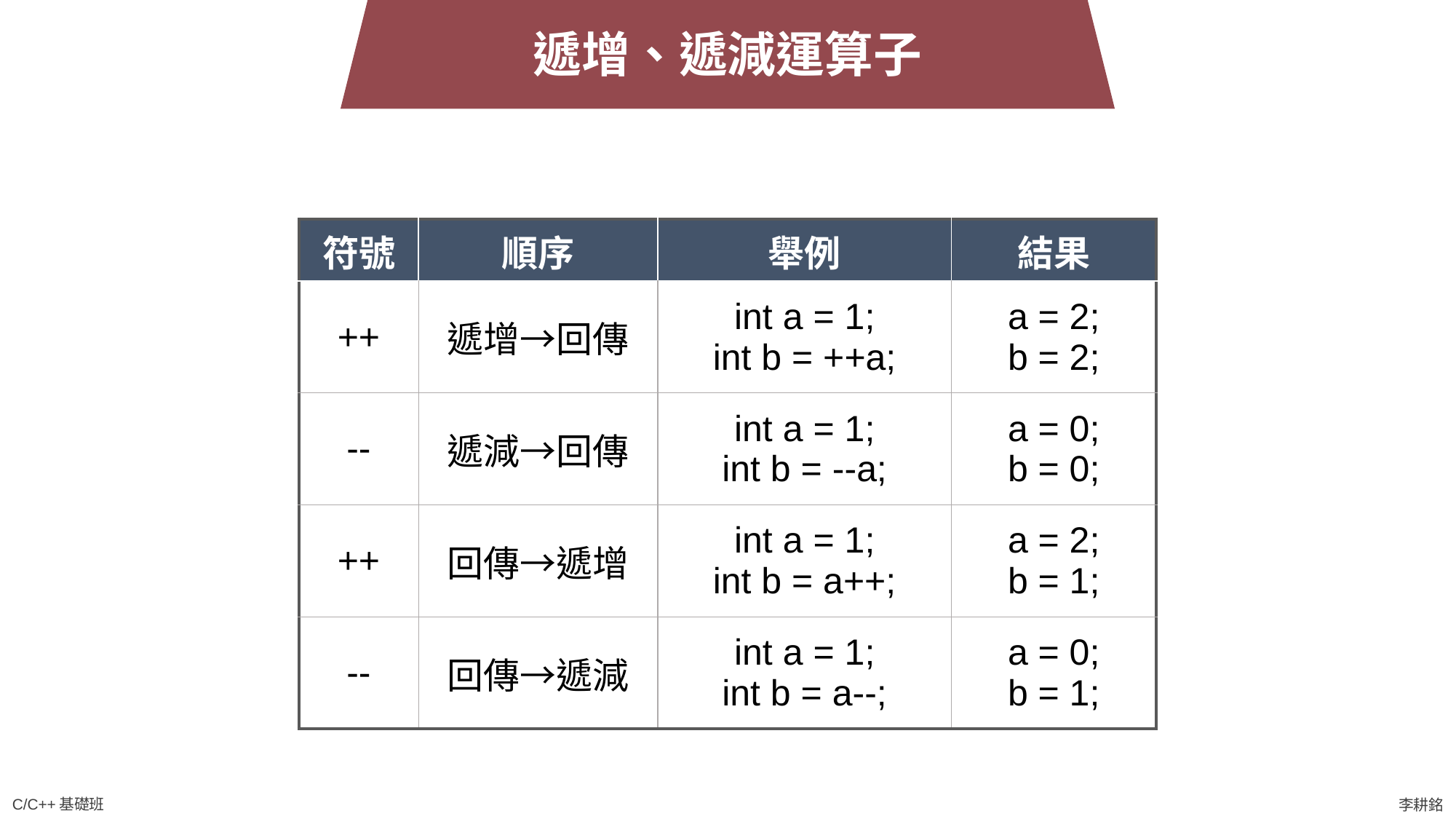

遞增、遞減運算子
| 符號 | 順序 | 舉例 | 結果 |
| --- | --- | --- | --- |
| ++ | 遞增→回傳 | int a = 1; int b = ++a; | a = 2; b = 2; |
| -- | 遞減→回傳 | int a = 1; int b = --a; | a = 0; b = 0; |
| ++ | 回傳→遞增 | int a = 1; int b = a++; | a = 2; b = 1; |
| -- | 回傳→遞減 | int a = 1; int b = a--; | a = 0; b = 1; |

C/C++基礎班
李耕銘